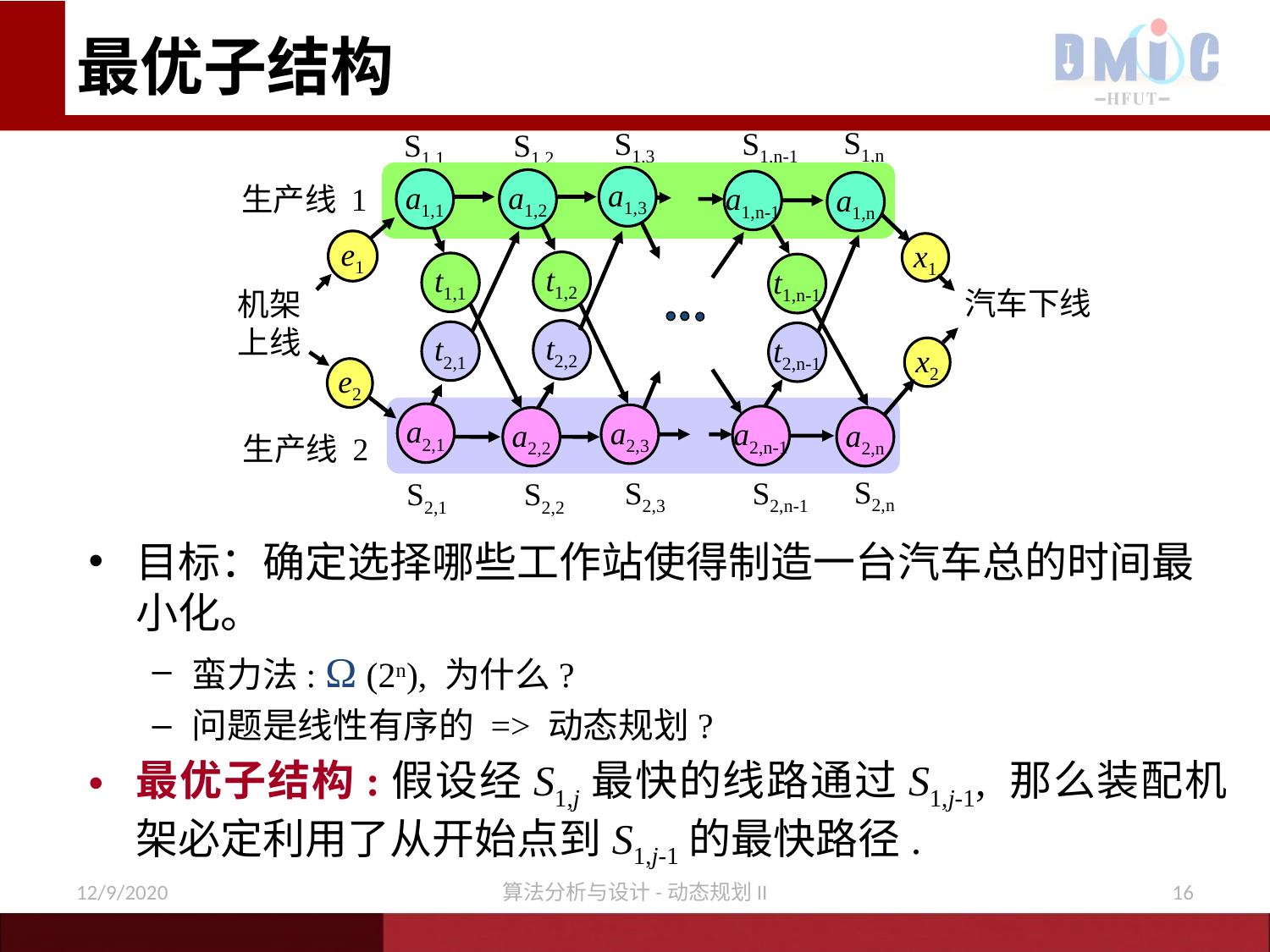

# 最优子结构
S1,n
S1,3
S1,n-1
   S1,1
S1,2

a1,3
a1,1
a1,2
a1,n-1
a1,n
生产线 1

e1

x1

t1,2
t1,1
t1,n-1

汽车下线
机架
上线

t2,2
t2,1
t2,n-1

x2

e2

a2,1
a2,3
a2,n-1
a2,2
a2,n
生产线 2

S2,n
S2,n-1
S2,3
  S2,1
S2,2
目标：确定选择哪些工作站使得制造一台汽车总的时间最小化。
蛮力法: Ω (2n), 为什么?
问题是线性有序的 => 动态规划?
最优子结构:假设经S1,j最快的线路通过S1,j-1, 那么装配机架必定利用了从开始点到S1,j-1的最快路径.

12/9/2020
算法分析与设计-动态规划II
16